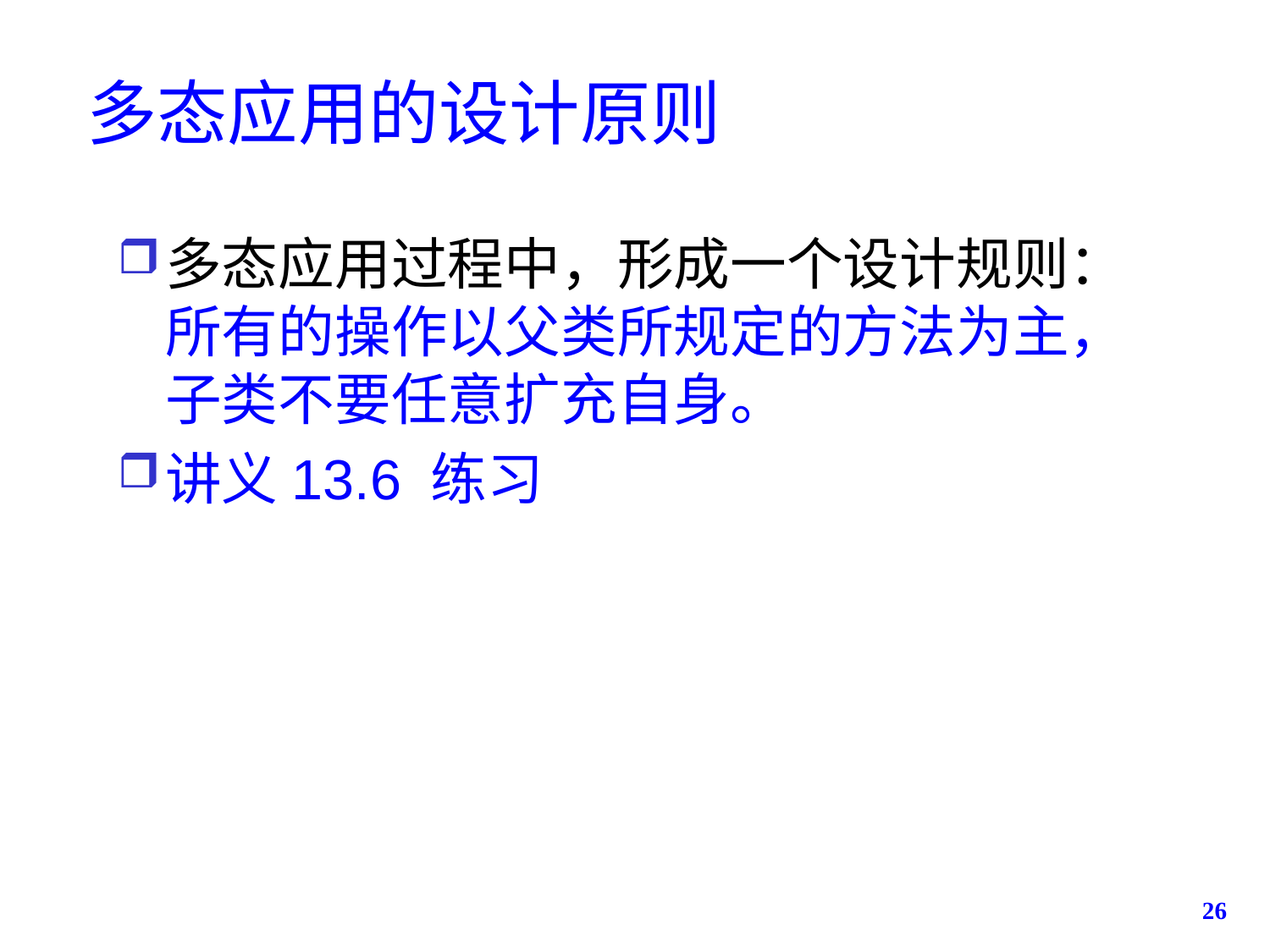

# 多态应用的设计原则
多态应用过程中，形成一个设计规则：所有的操作以父类所规定的方法为主，子类不要任意扩充自身。
讲义13.6 练习
26